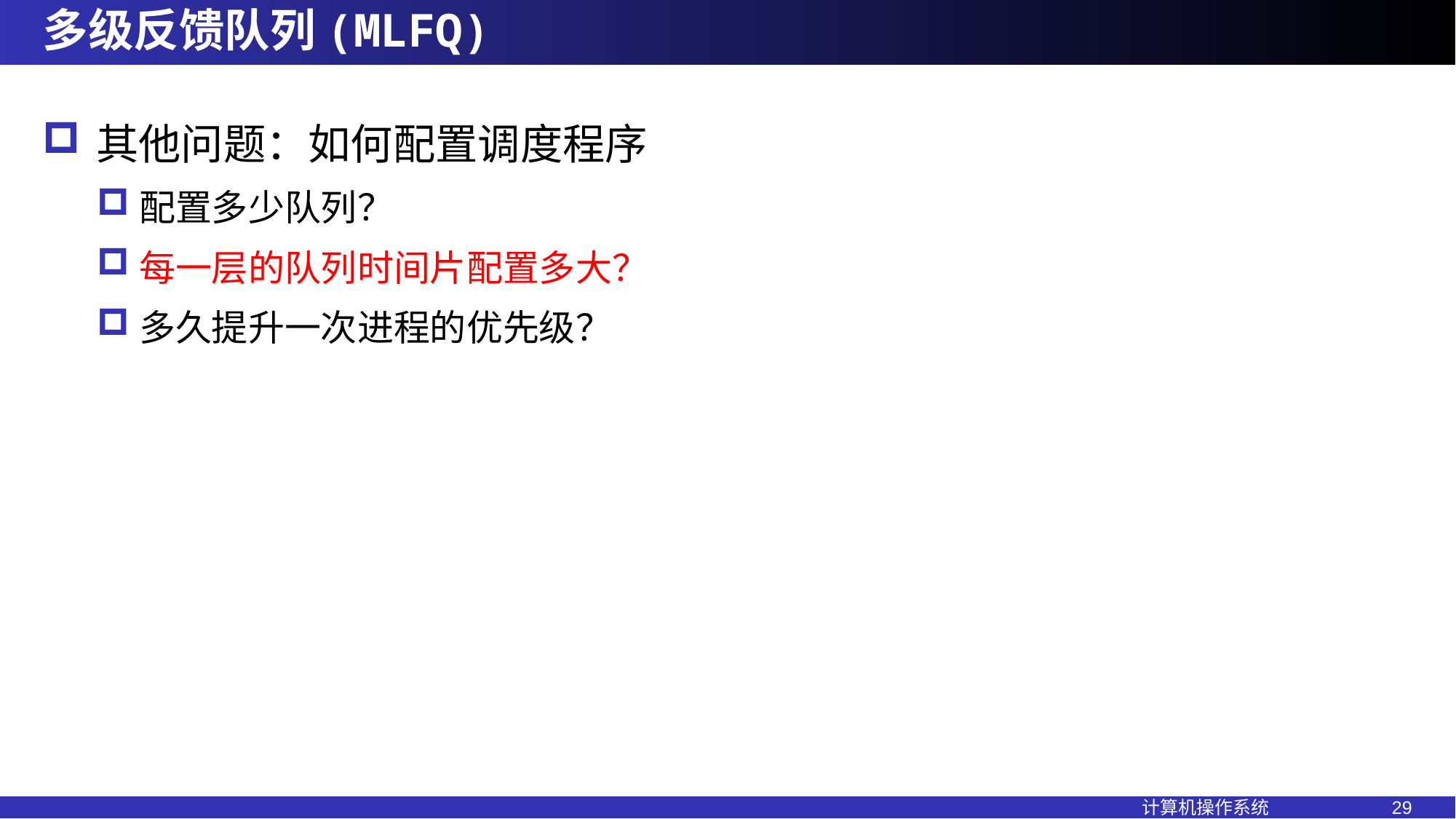

# 多级反馈队列(MLFQ)
其他问题：如何配置调度程序
配置多少队列？
每一层的队列时间片配置多大？
多久提升一次进程的优先级？

计算机操作系统                     29